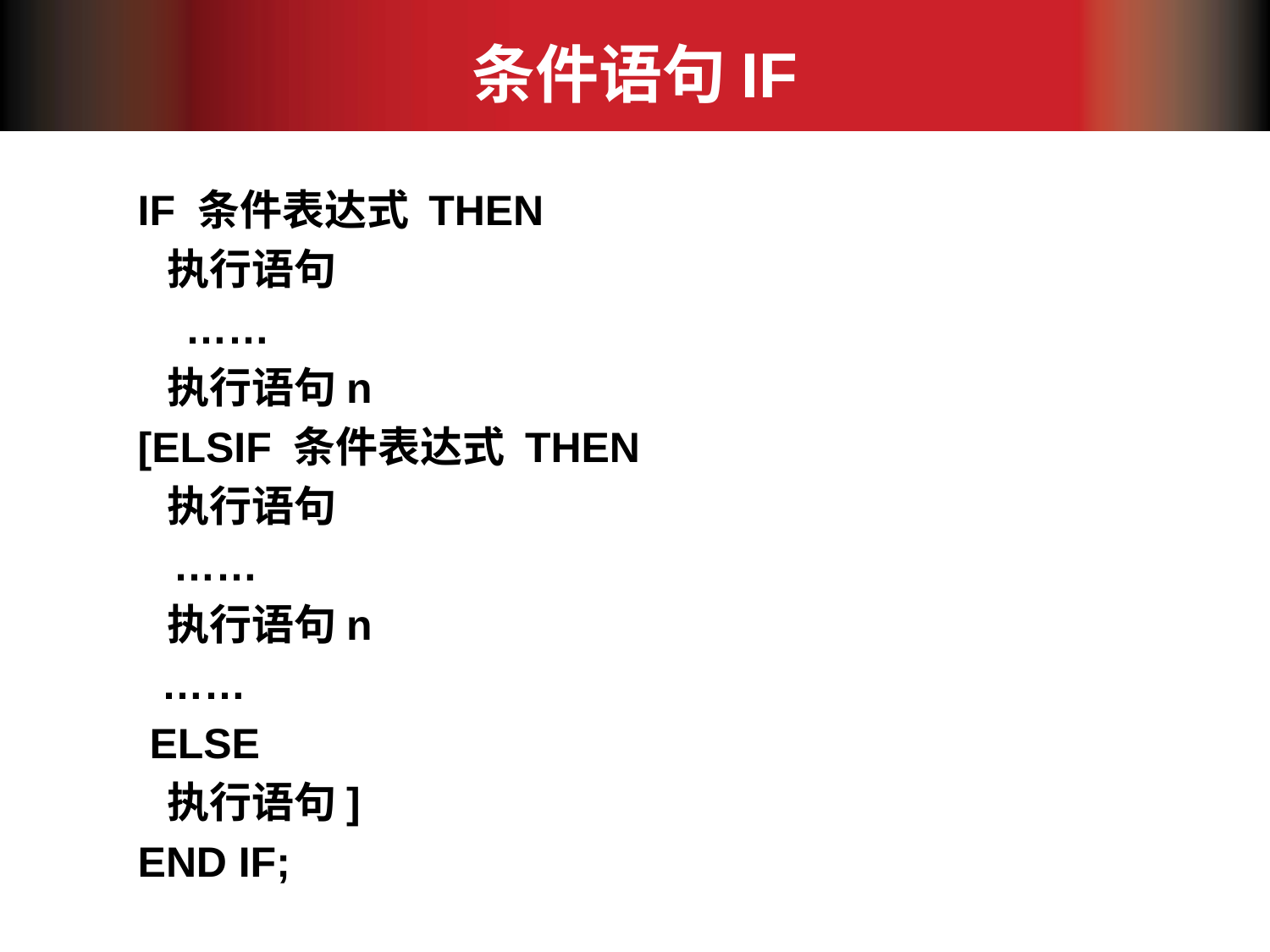

# 条件语句IF
IF 条件表达式 THEN
  执行语句
    ……
  执行语句n
[ELSIF 条件表达式 THEN
  执行语句
   ……
  执行语句n
  ……
 ELSE
  执行语句]
END IF;